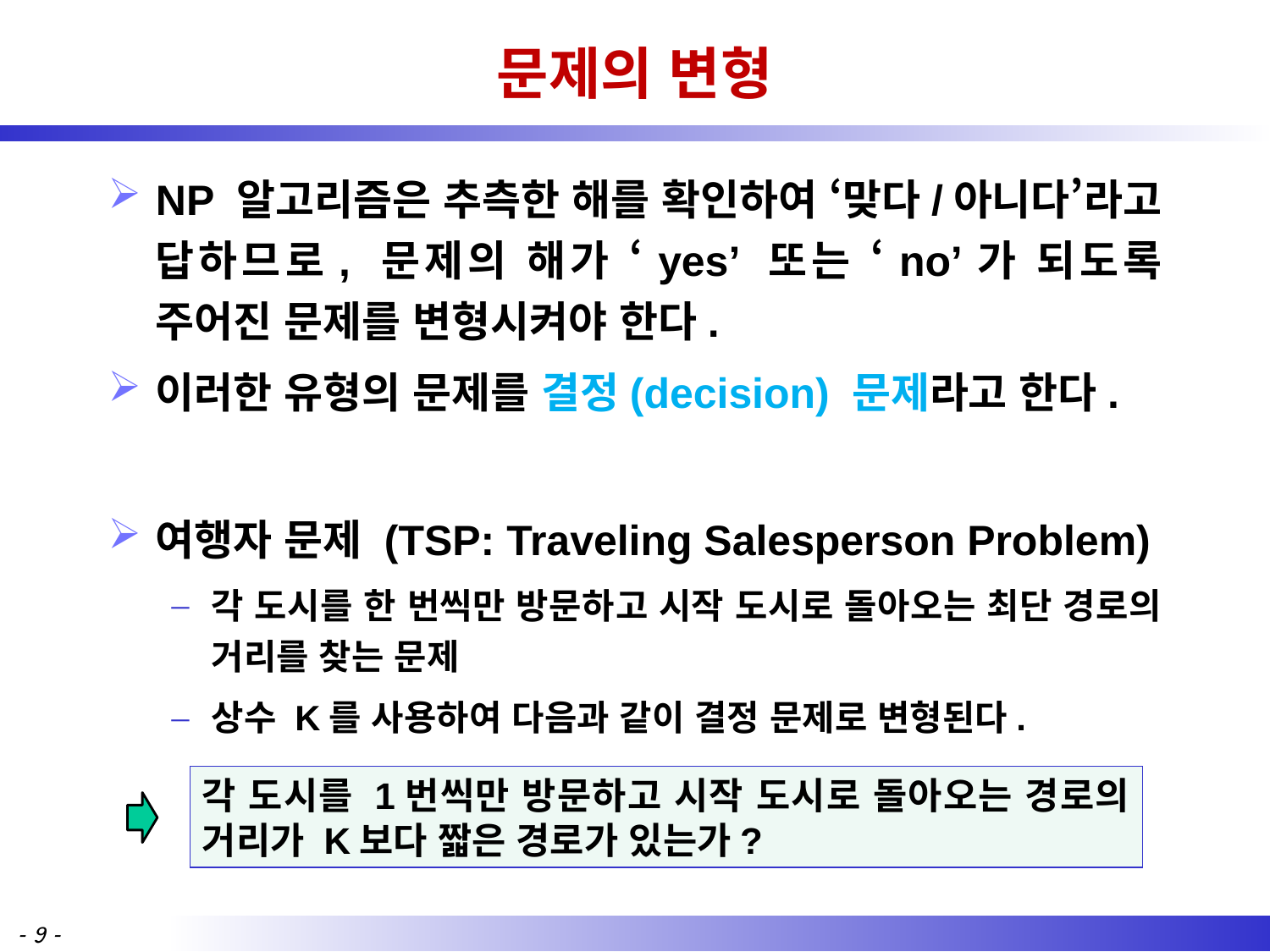

# 문제의 변형
NP 알고리즘은 추측한 해를 확인하여 ‘맞다/아니다’라고 답하므로, 문제의 해가 ‘yes’ 또는 ‘no’가 되도록 주어진 문제를 변형시켜야 한다.
이러한 유형의 문제를 결정(decision) 문제라고 한다.

여행자 문제 (TSP: Traveling Salesperson Problem)
각 도시를 한 번씩만 방문하고 시작 도시로 돌아오는 최단 경로의 거리를 찾는 문제
상수 K를 사용하여 다음과 같이 결정 문제로 변형된다.
각 도시를 1번씩만 방문하고 시작 도시로 돌아오는 경로의 거리가 K보다 짧은 경로가 있는가?

- 9 -